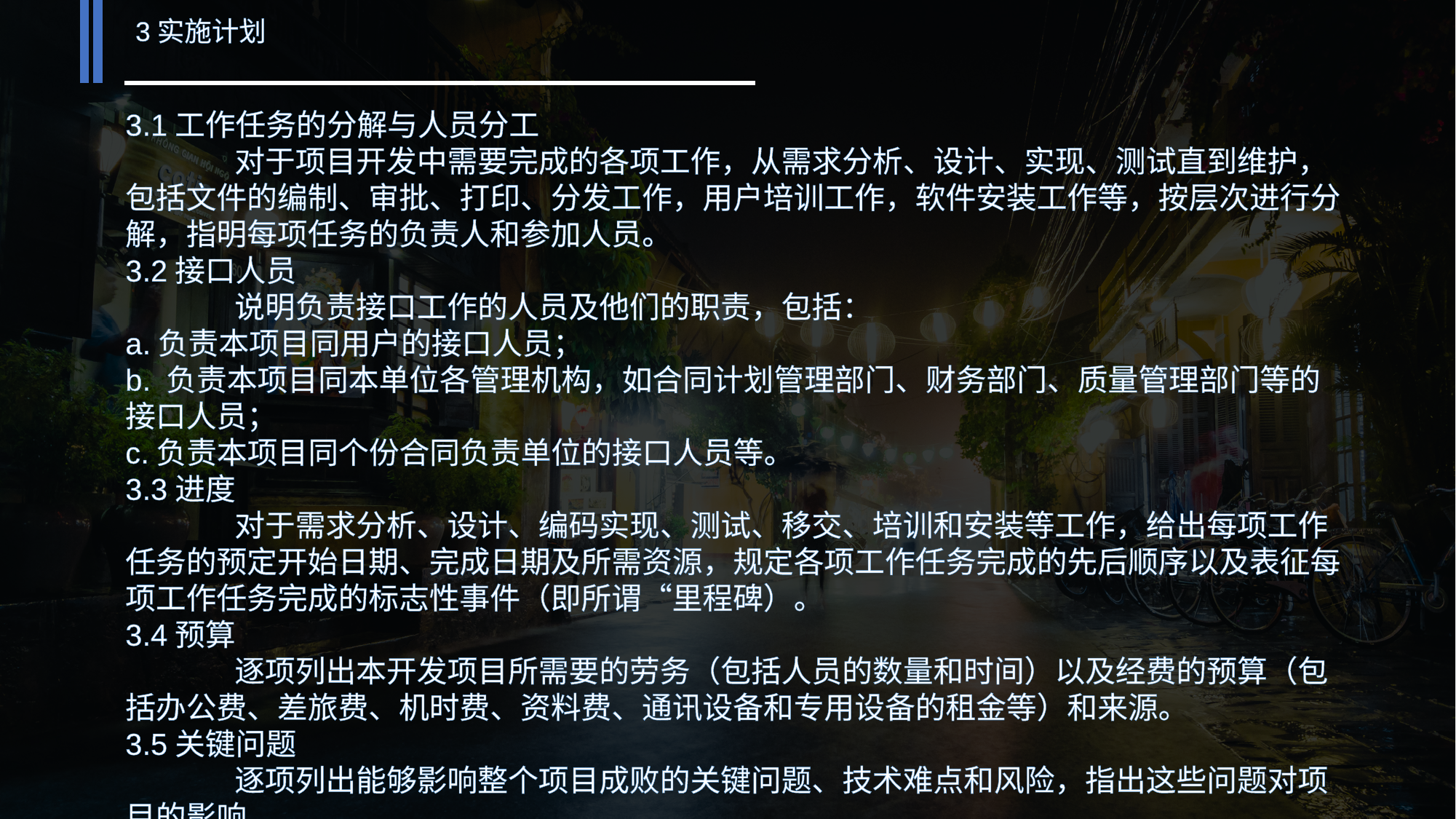

3实施计划
3.1工作任务的分解与人员分工
	对于项目开发中需要完成的各项工作，从需求分析、设计、实现、测试直到维护，包括文件的编制、审批、打印、分发工作，用户培训工作，软件安装工作等，按层次进行分解，指明每项任务的负责人和参加人员。
3.2接口人员
	说明负责接口工作的人员及他们的职责，包括：
a.负责本项目同用户的接口人员；
b. 负责本项目同本单位各管理机构，如合同计划管理部门、财务部门、质量管理部门等的接口人员；
c.负责本项目同个份合同负责单位的接口人员等。
3.3进度
	对于需求分析、设计、编码实现、测试、移交、培训和安装等工作，给出每项工作任务的预定开始日期、完成日期及所需资源，规定各项工作任务完成的先后顺序以及表征每项工作任务完成的标志性事件（即所谓“里程碑）。
3.4预算
	逐项列出本开发项目所需要的劳务（包括人员的数量和时间）以及经费的预算（包括办公费、差旅费、机时费、资料费、通讯设备和专用设备的租金等）和来源。
3.5关键问题
	逐项列出能够影响整个项目成败的关键问题、技术难点和风险，指出这些问题对项目的影响。